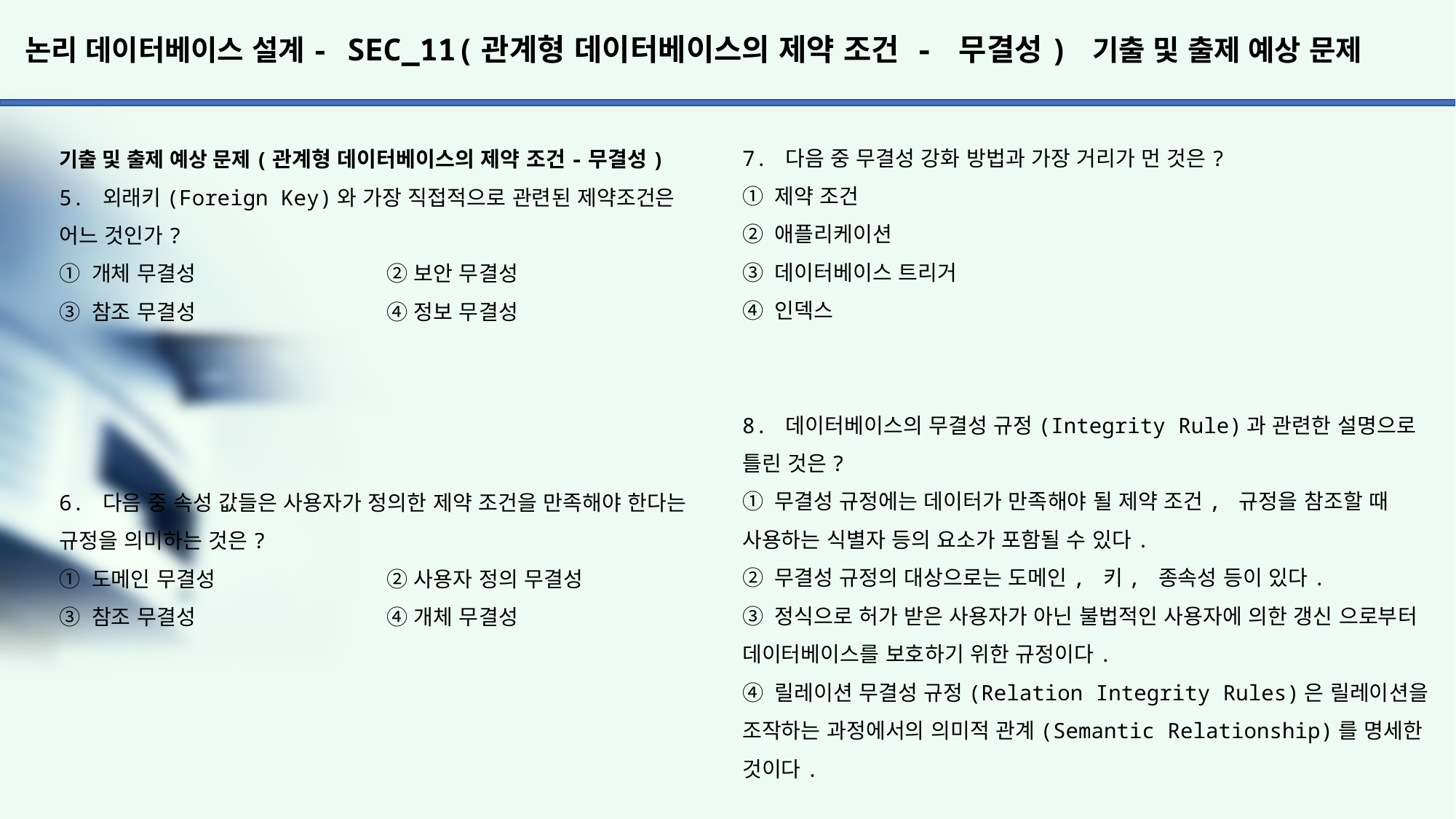

# 논리 데이터베이스 설계- SEC_11(관계형 데이터베이스의 제약 조건 - 무결성) 기출 및 출제 예상 문제
7. 다음 중 무결성 강화 방법과 가장 거리가 먼 것은?
① 제약 조건
② 애플리케이션
③ 데이터베이스 트리거
④ 인덱스

8. 데이터베이스의 무결성 규정(Integrity Rule)과 관련한 설명으로 틀린 것은?
① 무결성 규정에는 데이터가 만족해야 될 제약 조건, 규정을 참조할 때 사용하는 식별자 등의 요소가 포함될 수 있다.
② 무결성 규정의 대상으로는 도메인, 키, 종속성 등이 있다.
③ 정식으로 허가 받은 사용자가 아닌 불법적인 사용자에 의한 갱신 으로부터 데이터베이스를 보호하기 위한 규정이다.
④ 릴레이션 무결성 규정(Relation Integrity Rules)은 릴레이션을 조작하는 과정에서의 의미적 관계(Semantic Relationship)를 명세한 것이다.
기출 및 출제 예상 문제(관계형 데이터베이스의 제약 조건-무결성)
5. 외래키(Foreign Key)와 가장 직접적으로 관련된 제약조건은
어느 것인가?
① 개체 무결성		② 보안 무결성
③ 참조 무결성		④ 정보 무결성

6. 다음 중 속성 값들은 사용자가 정의한 제약 조건을 만족해야 한다는 규정을 의미하는 것은?
① 도메인 무결성		② 사용자 정의 무결성
③ 참조 무결성		④ 개체 무결성